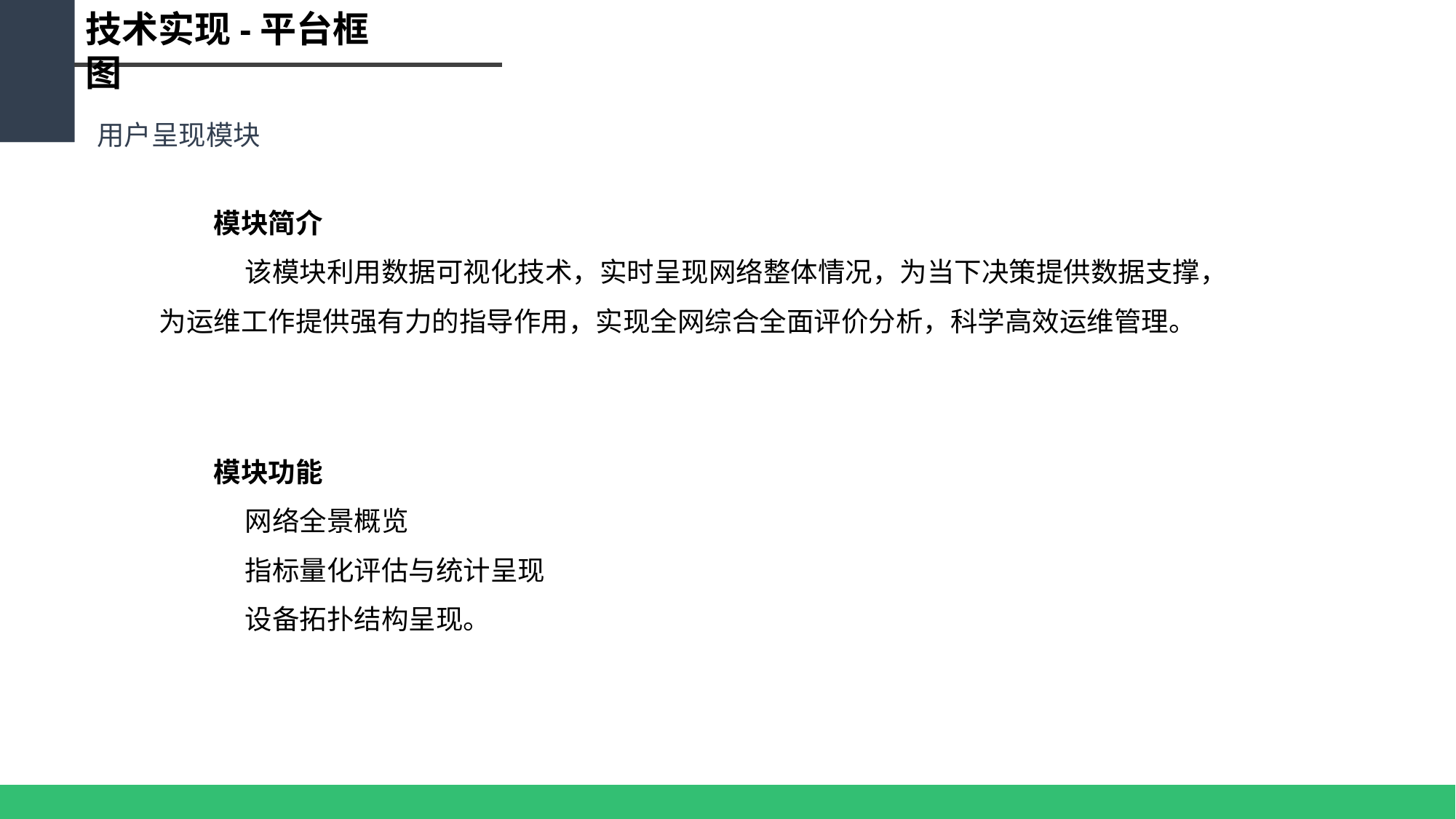

技术实现-平台框图
用户呈现模块
模块简介
    该模块利用数据可视化技术，实时呈现网络整体情况，为当下决策提供数据支撑，为运维工作提供强有力的指导作用，实现全网综合全面评价分析，科学高效运维管理。
模块功能
    网络全景概览
    指标量化评估与统计呈现
    设备拓扑结构呈现。